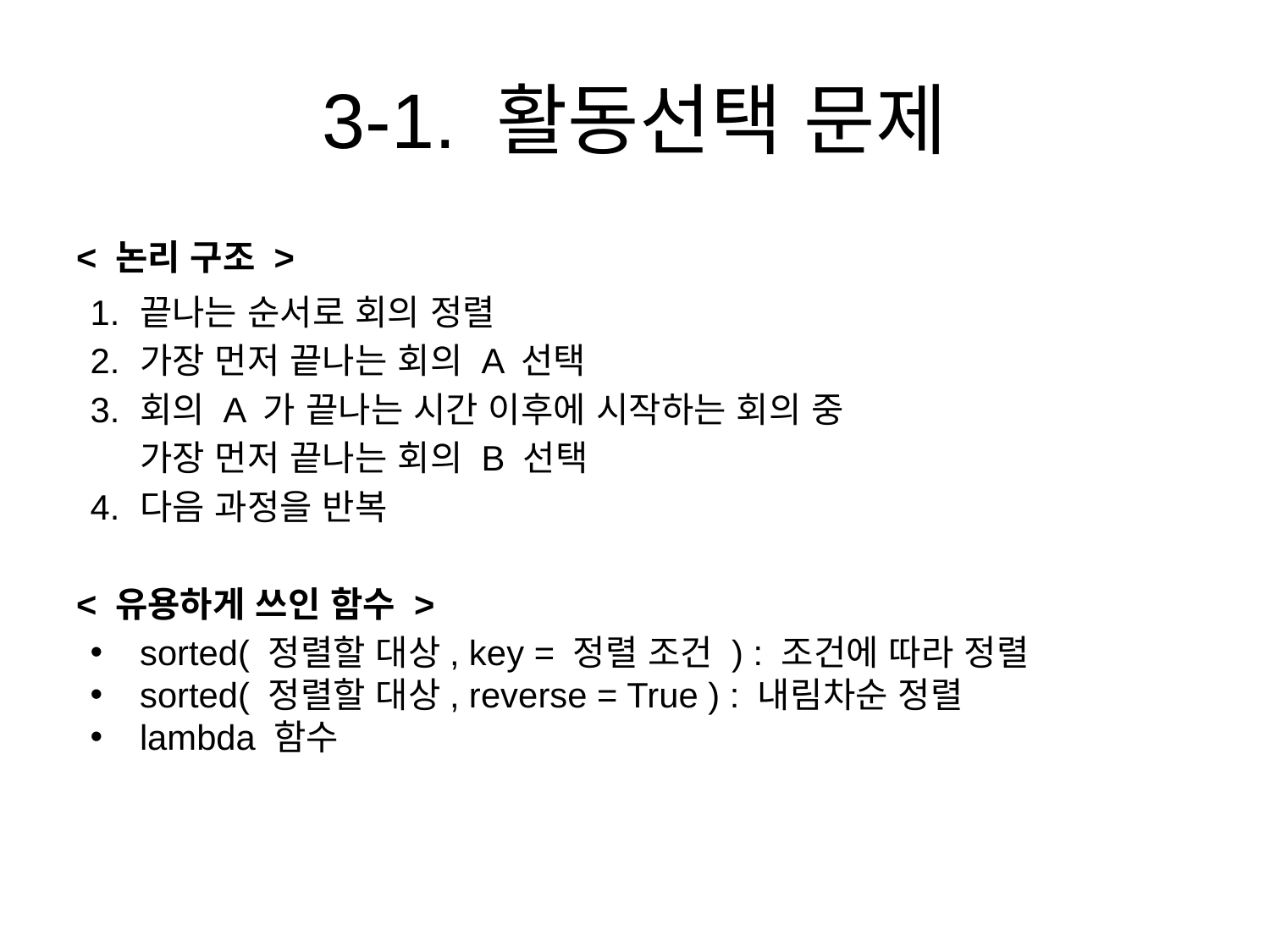

# 3-1. 활동선택 문제
< 논리 구조 >
끝나는 순서로 회의 정렬
가장 먼저 끝나는 회의 A 선택
회의 A 가 끝나는 시간 이후에 시작하는 회의 중
가장 먼저 끝나는 회의 B 선택
다음 과정을 반복

< 유용하게 쓰인 함수 >
sorted( 정렬할 대상, key = 정렬 조건 ) : 조건에 따라 정렬
sorted( 정렬할 대상, reverse = True ) : 내림차순 정렬
lambda 함수